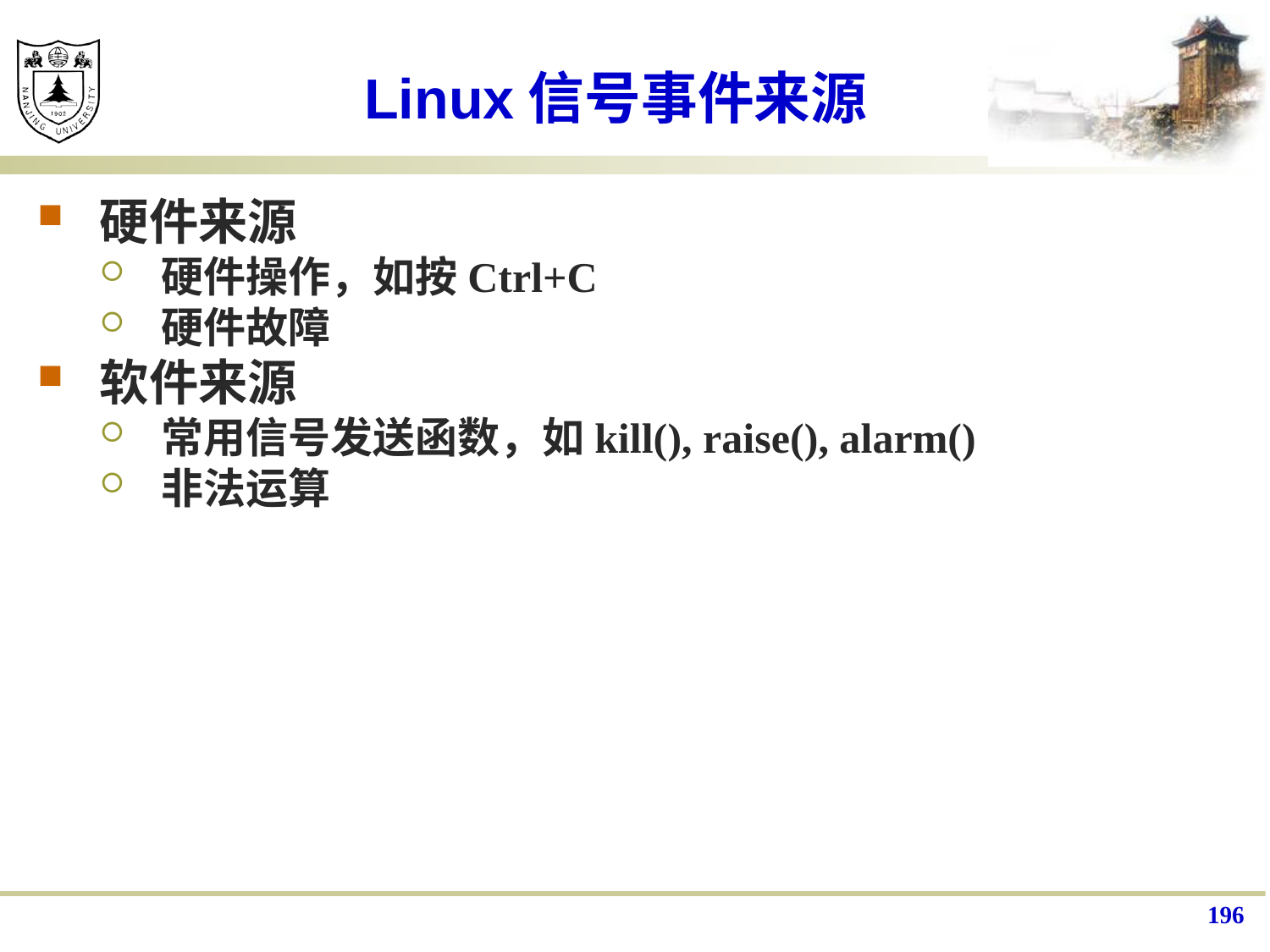

# Linux信号事件来源
硬件来源
硬件操作，如按Ctrl+C
硬件故障
软件来源
常用信号发送函数，如kill(), raise(), alarm()
非法运算
196